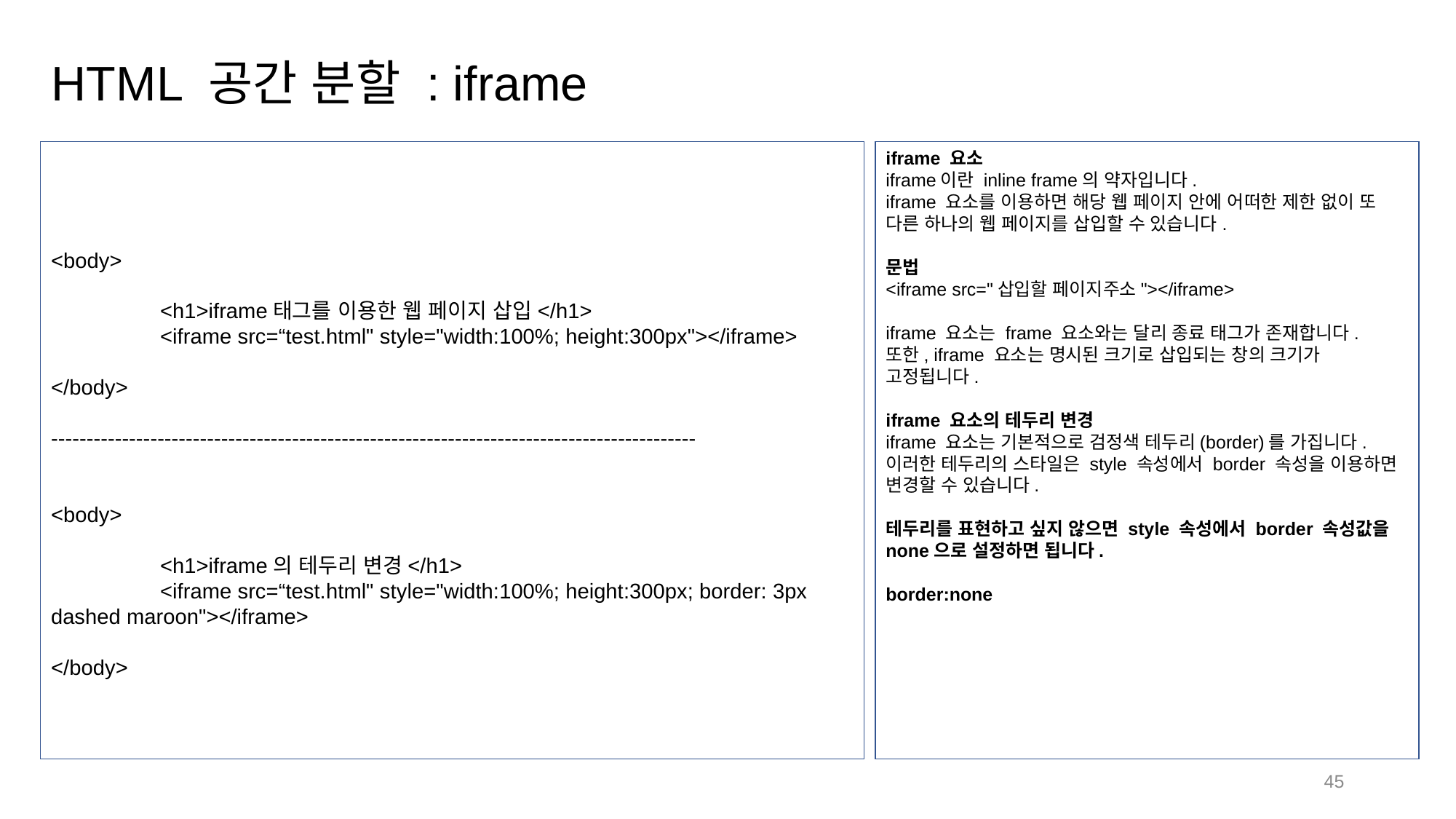

# HTML 공간 분할 : iframe

<body>

	<h1>iframe태그를 이용한 웹 페이지 삽입</h1>
	<iframe src=“test.html" style="width:100%; height:300px"></iframe>

</body>

-------------------------------------------------------------------------------------------

<body>

	<h1>iframe의 테두리 변경</h1>
	<iframe src=“test.html" style="width:100%; height:300px; border: 3px dashed maroon"></iframe>

</body>
iframe 요소
iframe이란 inline frame의 약자입니다.
iframe 요소를 이용하면 해당 웹 페이지 안에 어떠한 제한 없이 또 다른 하나의 웹 페이지를 삽입할 수 있습니다.

문법
<iframe src="삽입할 페이지주소"></iframe>

iframe 요소는 frame 요소와는 달리 종료 태그가 존재합니다.
또한, iframe 요소는 명시된 크기로 삽입되는 창의 크기가 고정됩니다.

iframe 요소의 테두리 변경
iframe 요소는 기본적으로 검정색 테두리(border)를 가집니다.
이러한 테두리의 스타일은 style 속성에서 border 속성을 이용하면 변경할 수 있습니다.

테두리를 표현하고 싶지 않으면 style 속성에서 border 속성값을 none으로 설정하면 됩니다.

border:none
45